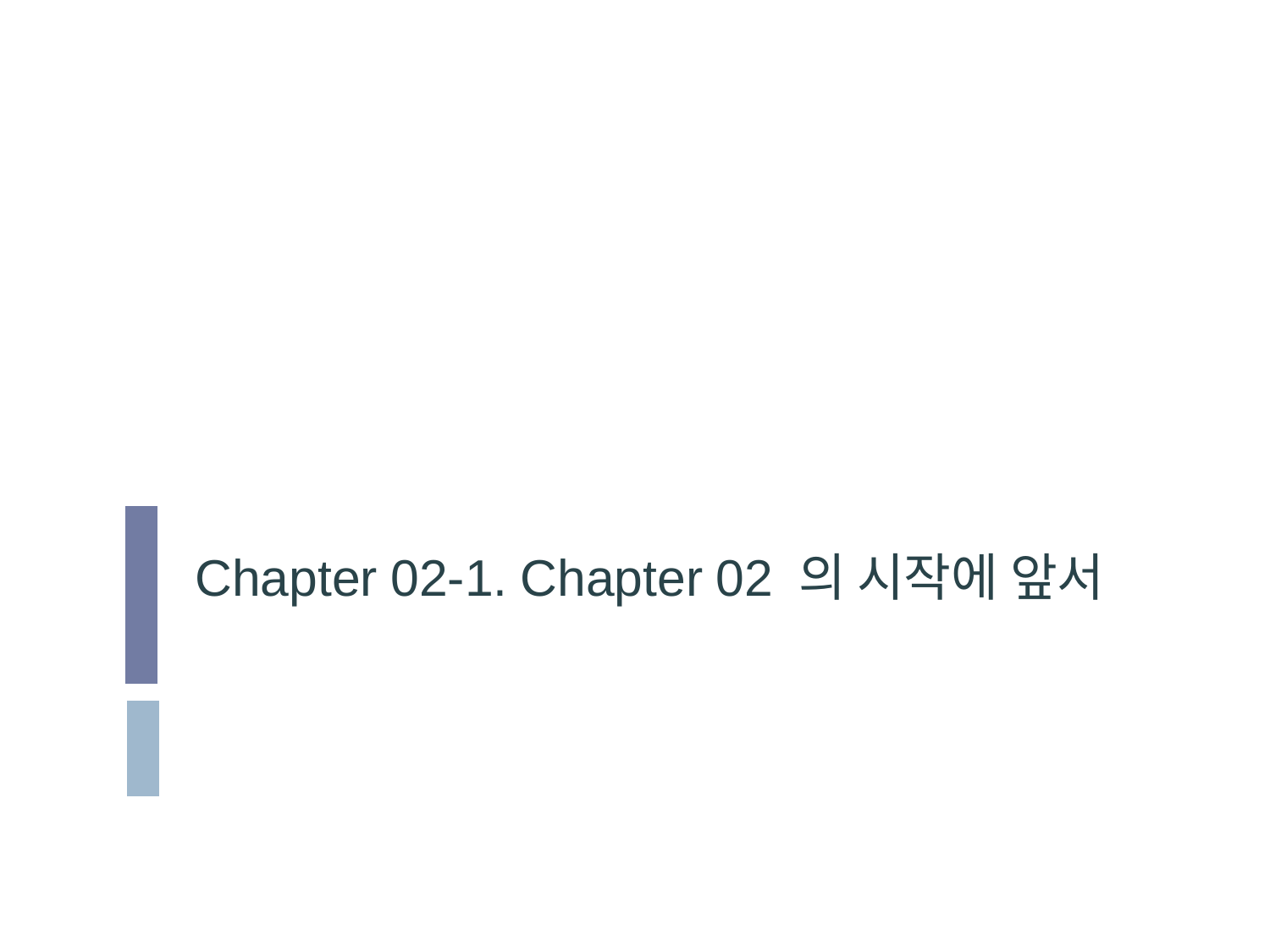

Chapter 02-1. Chapter 02 의 시작에 앞서